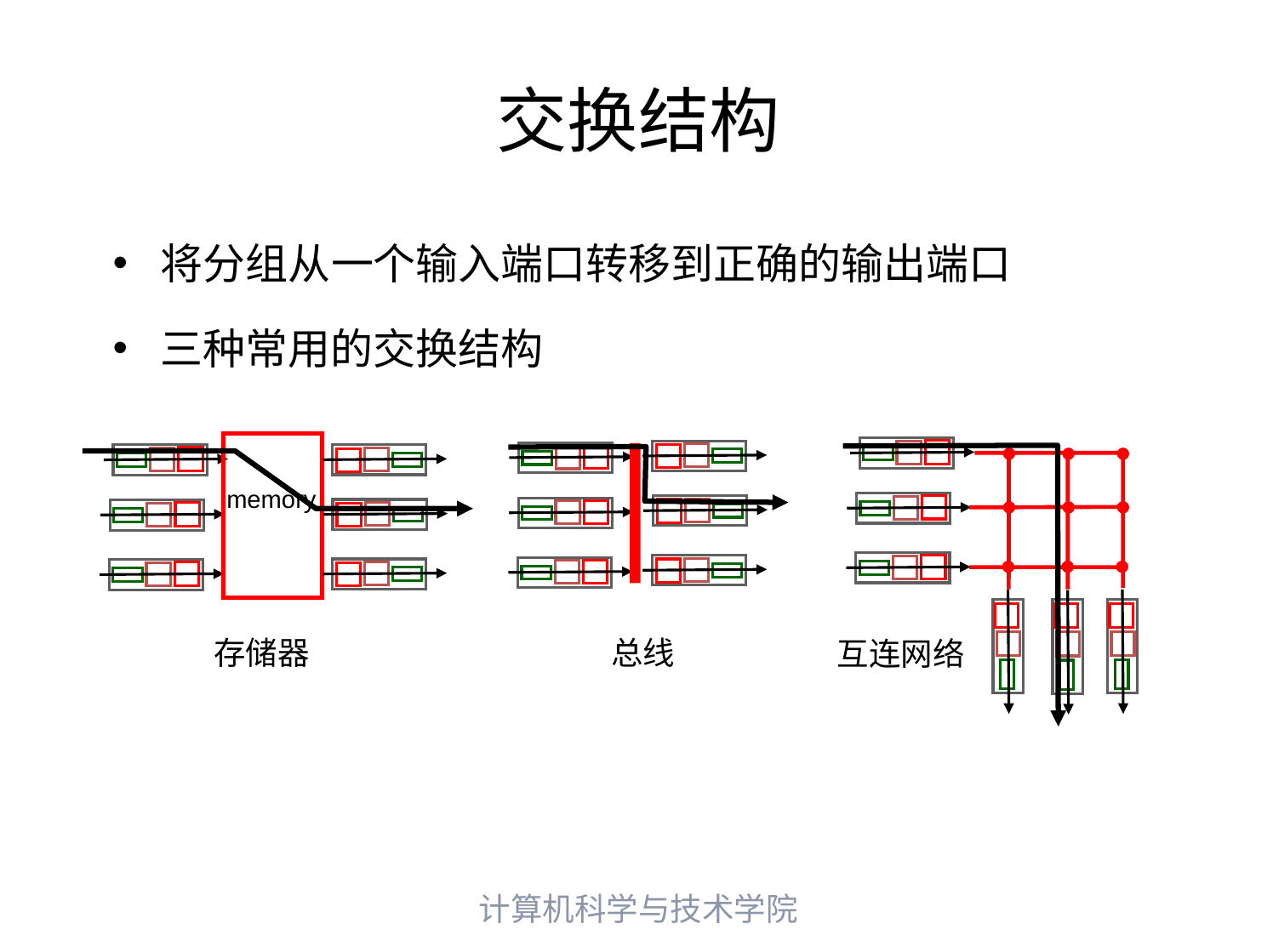

# 交换结构
将分组从一个输入端口转移到正确的输出端口
三种常用的交换结构

memory

总线
存储器
互连网络
计算机科学与技术学院
84